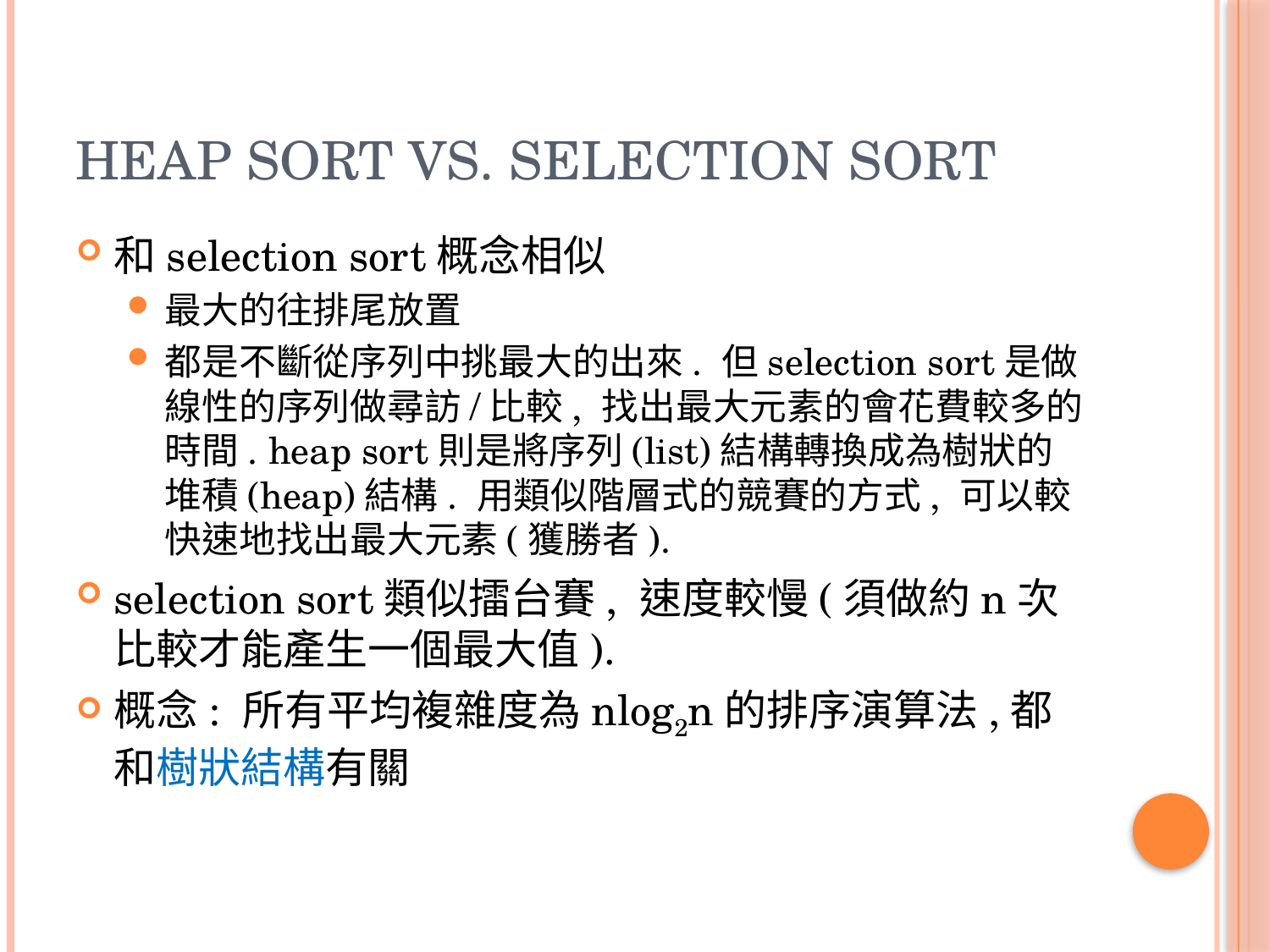

# Heap Sort vs. Selection Sort
和selection sort概念相似
最大的往排尾放置
都是不斷從序列中挑最大的出來. 但selection sort是做線性的序列做尋訪/比較, 找出最大元素的會花費較多的時間. heap sort則是將序列(list)結構轉換成為樹狀的堆積(heap)結構. 用類似階層式的競賽的方式, 可以較快速地找出最大元素(獲勝者).
selection sort類似擂台賽, 速度較慢(須做約n次比較才能產生一個最大值).
概念: 所有平均複雜度為nlog2n的排序演算法,都和樹狀結構有關